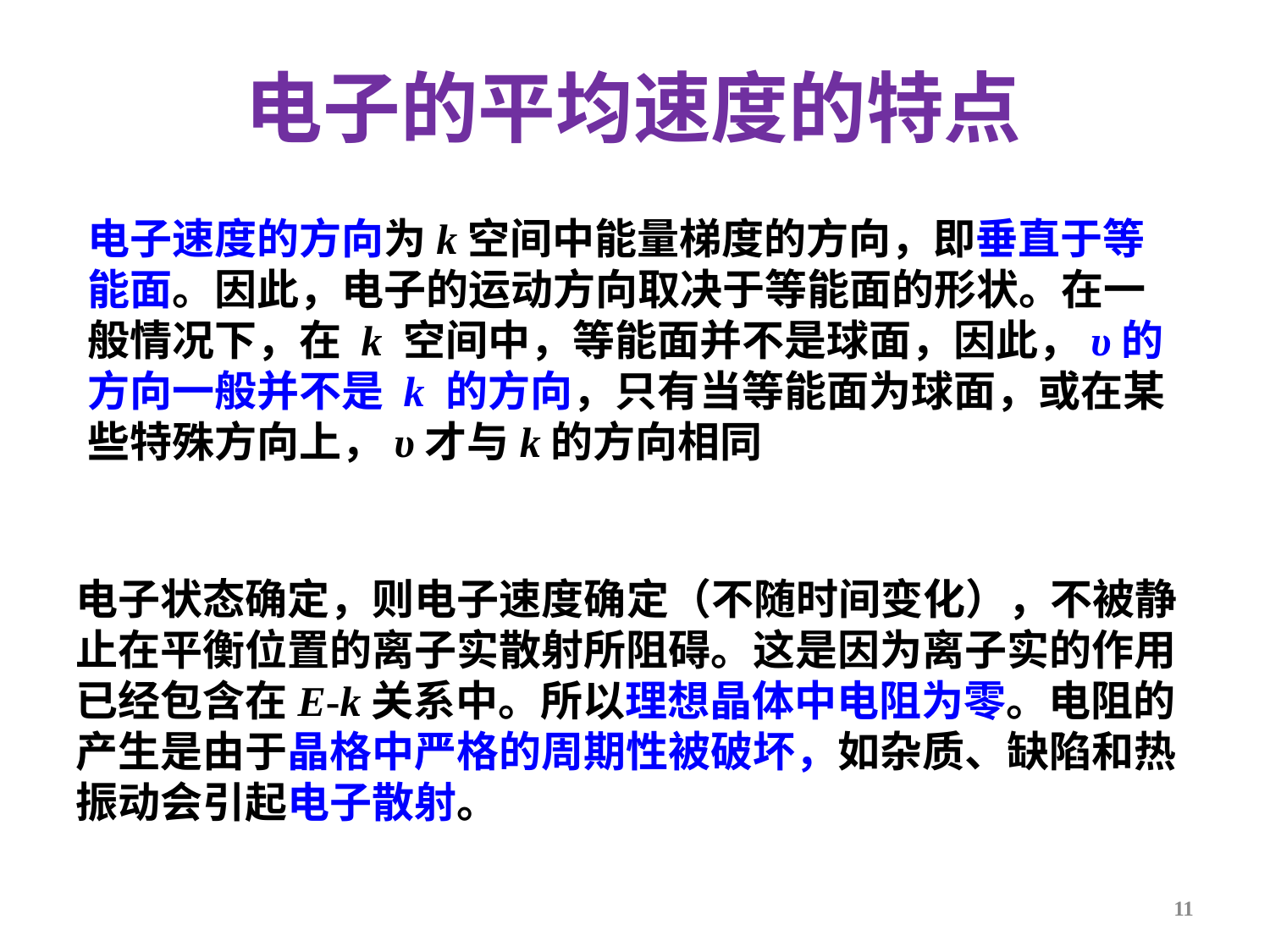

电子的平均速度的特点
电子速度的方向为k空间中能量梯度的方向，即垂直于等能面。因此，电子的运动方向取决于等能面的形状。在一般情况下，在 k 空间中，等能面并不是球面，因此，υ的方向一般并不是 k 的方向，只有当等能面为球面，或在某些特殊方向上，υ才与k的方向相同
电子状态确定，则电子速度确定（不随时间变化），不被静止在平衡位置的离子实散射所阻碍。这是因为离子实的作用已经包含在E-k关系中。所以理想晶体中电阻为零。电阻的产生是由于晶格中严格的周期性被破坏，如杂质、缺陷和热振动会引起电子散射。
11